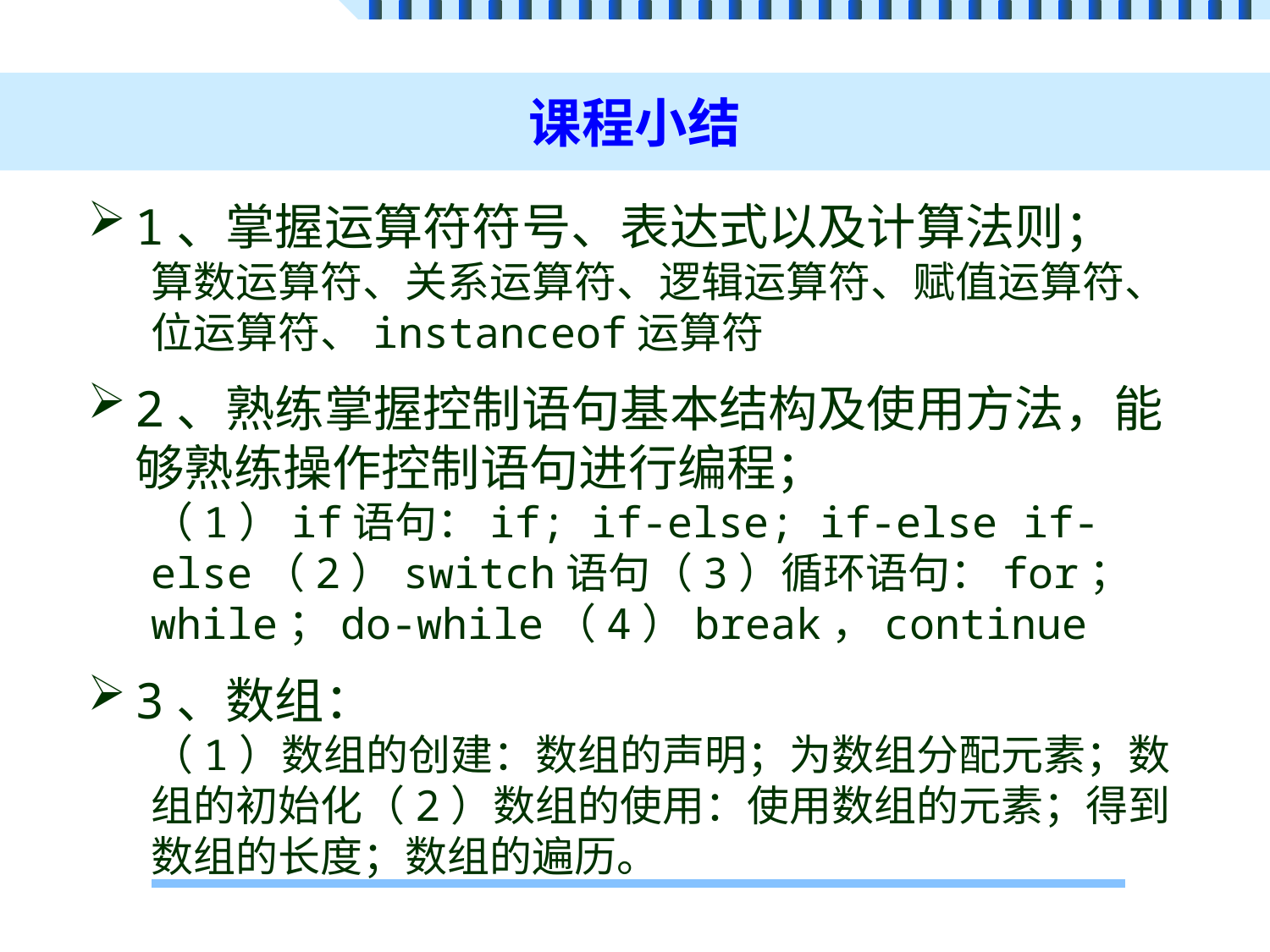

# 课程小结
1、掌握运算符符号、表达式以及计算法则；
算数运算符、关系运算符、逻辑运算符、赋值运算符、位运算符、instanceof运算符
2、熟练掌握控制语句基本结构及使用方法，能够熟练操作控制语句进行编程；
（1）if语句：if; if-else; if-else if-else（2）switch语句（3）循环语句：for；while；do-while（4）break，continue
3、数组：
（1）数组的创建：数组的声明；为数组分配元素；数组的初始化（2）数组的使用：使用数组的元素；得到数组的长度；数组的遍历。